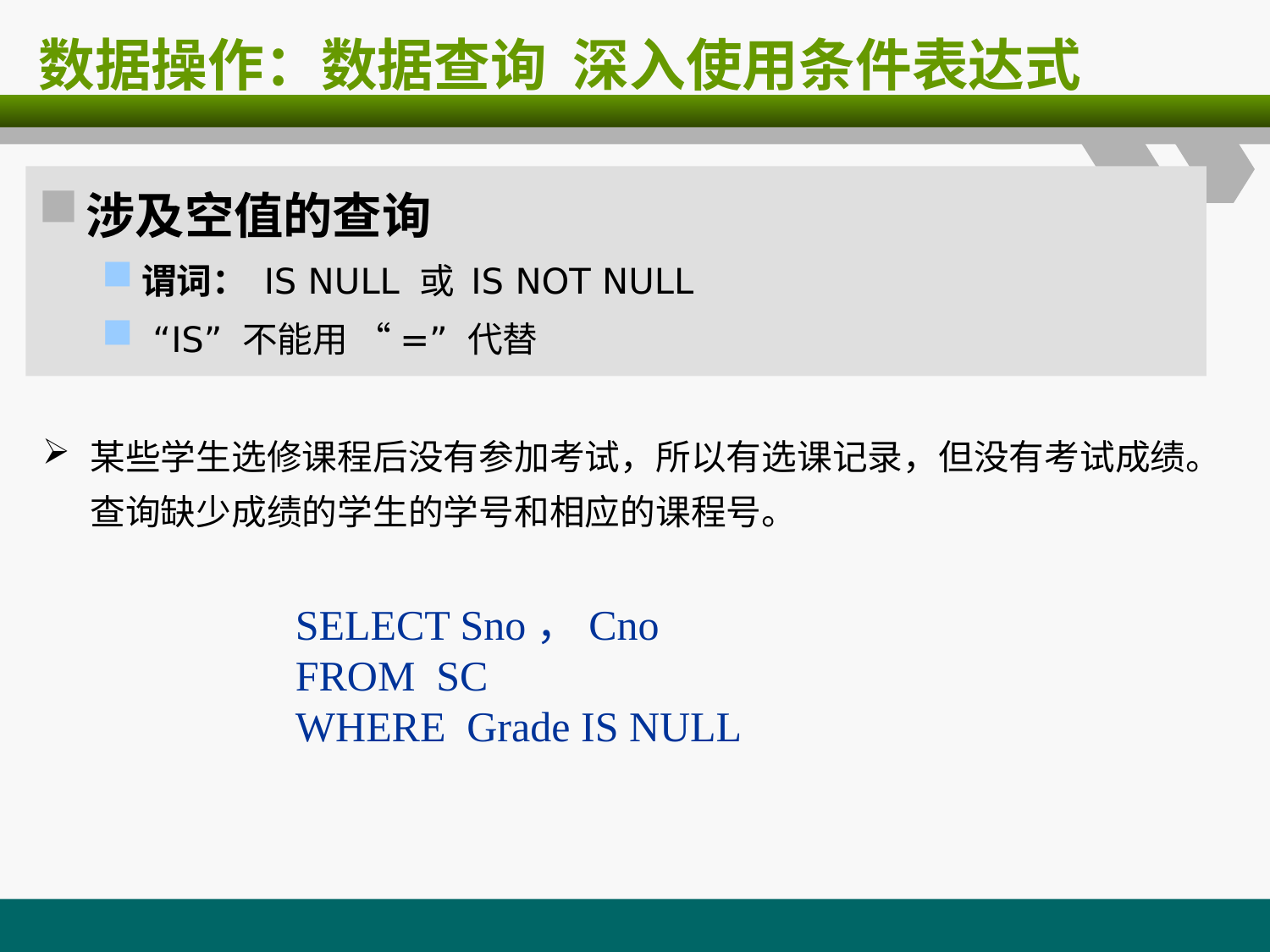

# 数据操作：数据查询  深入使用条件表达式
涉及空值的查询
谓词： IS NULL 或 IS NOT NULL
 “IS” 不能用 “=” 代替

某些学生选修课程后没有参加考试，所以有选课记录，但没有考试成绩。查询缺少成绩的学生的学号和相应的课程号。

SELECT Sno，Cno
FROM  SC
WHERE  Grade IS NULL